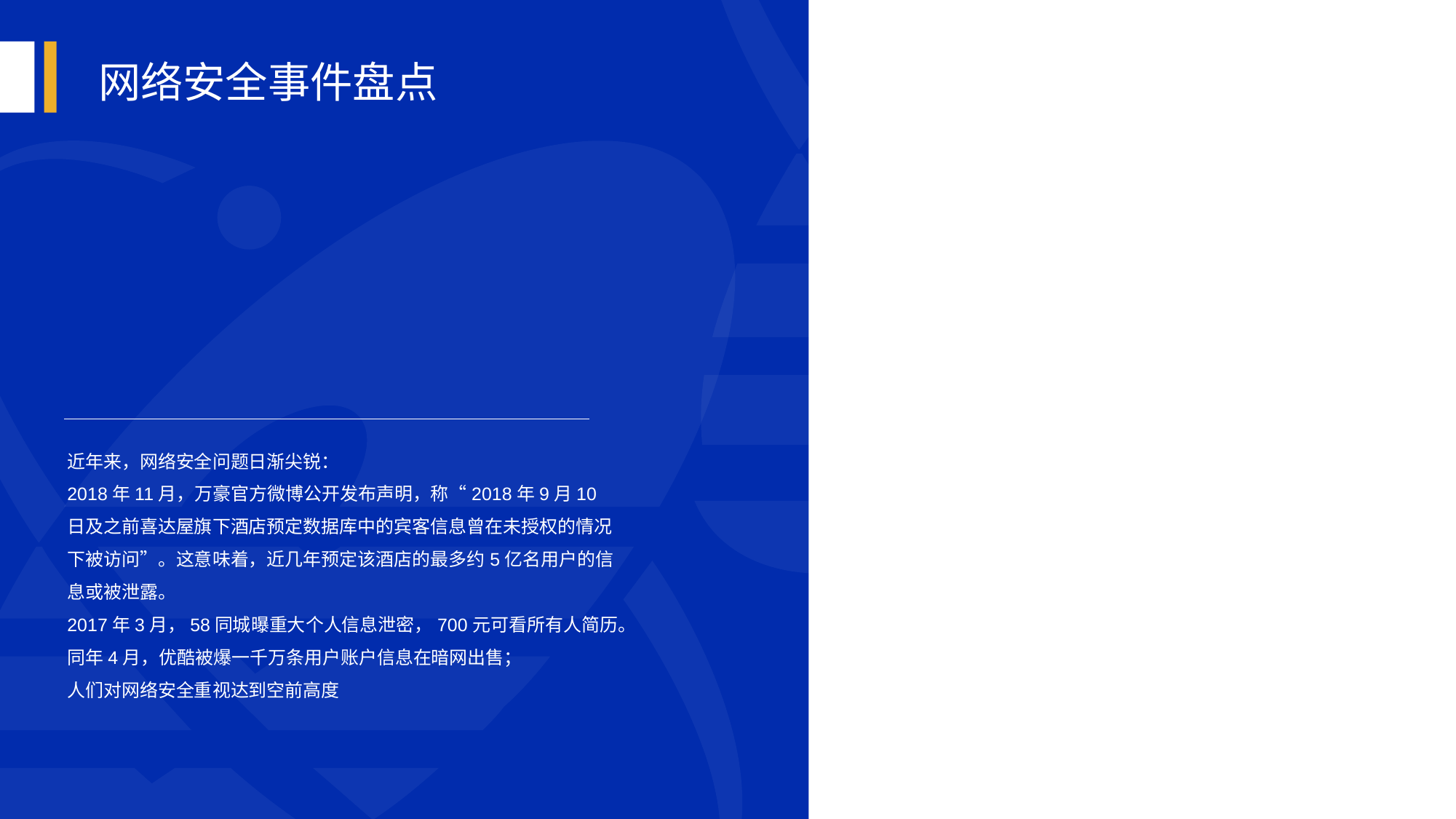

网络安全事件盘点

近年来，网络安全问题日渐尖锐：
2018年11月，万豪官方微博公开发布声明，称“2018年9月10日及之前喜达屋旗下酒店预定数据库中的宾客信息曾在未授权的情况下被访问”。这意味着，近几年预定该酒店的最多约5亿名用户的信息或被泄露。
2017年3月，58同城曝重大个人信息泄密，700元可看所有人简历。
同年4月，优酷被爆一千万条用户账户信息在暗网出售；
人们对网络安全重视达到空前高度